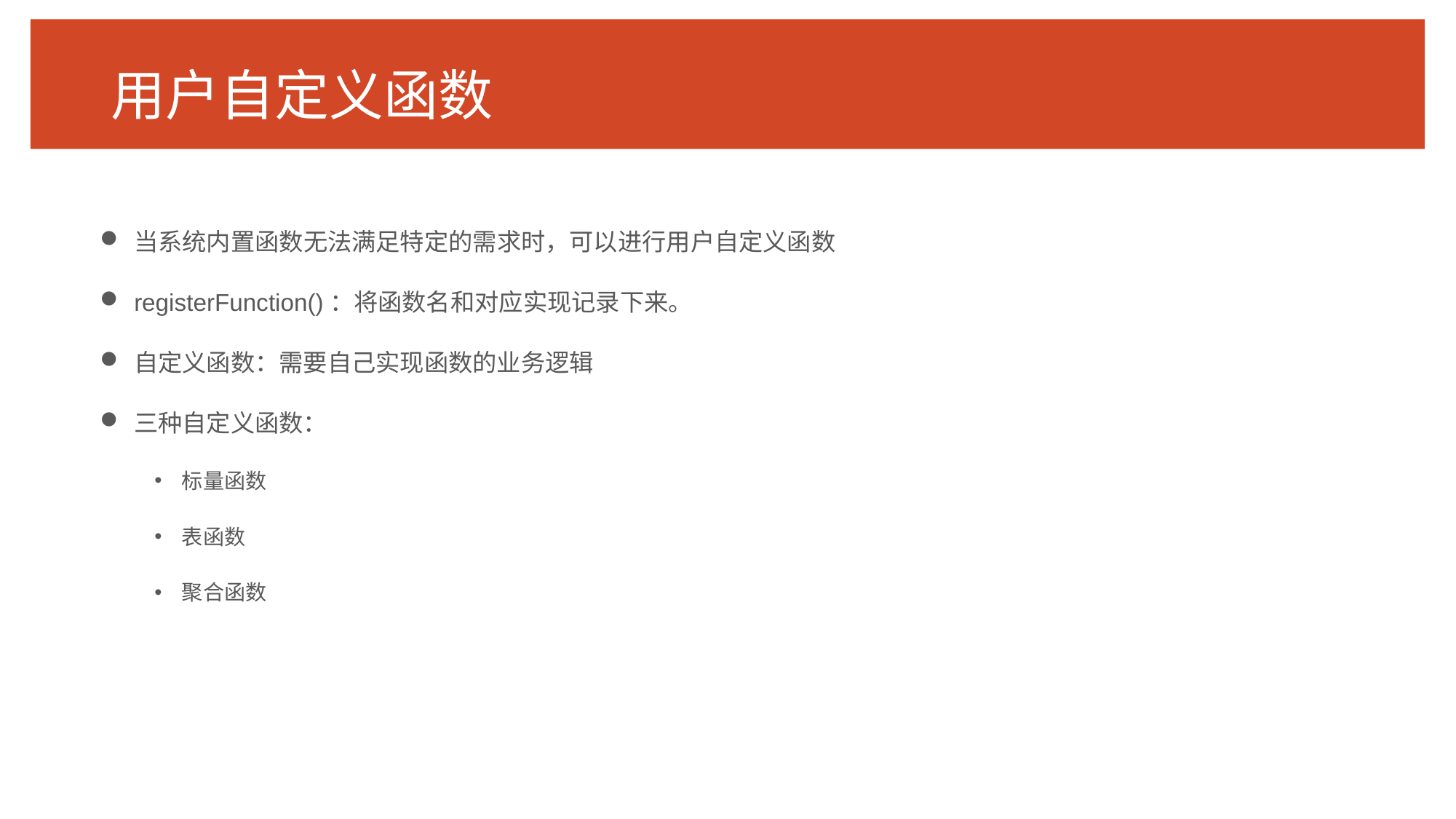

# 用户自定义函数
当系统内置函数无法满足特定的需求时，可以进行用户自定义函数
registerFunction()：将函数名和对应实现记录下来。
自定义函数：需要自己实现函数的业务逻辑
三种自定义函数：
标量函数
表函数
聚合函数